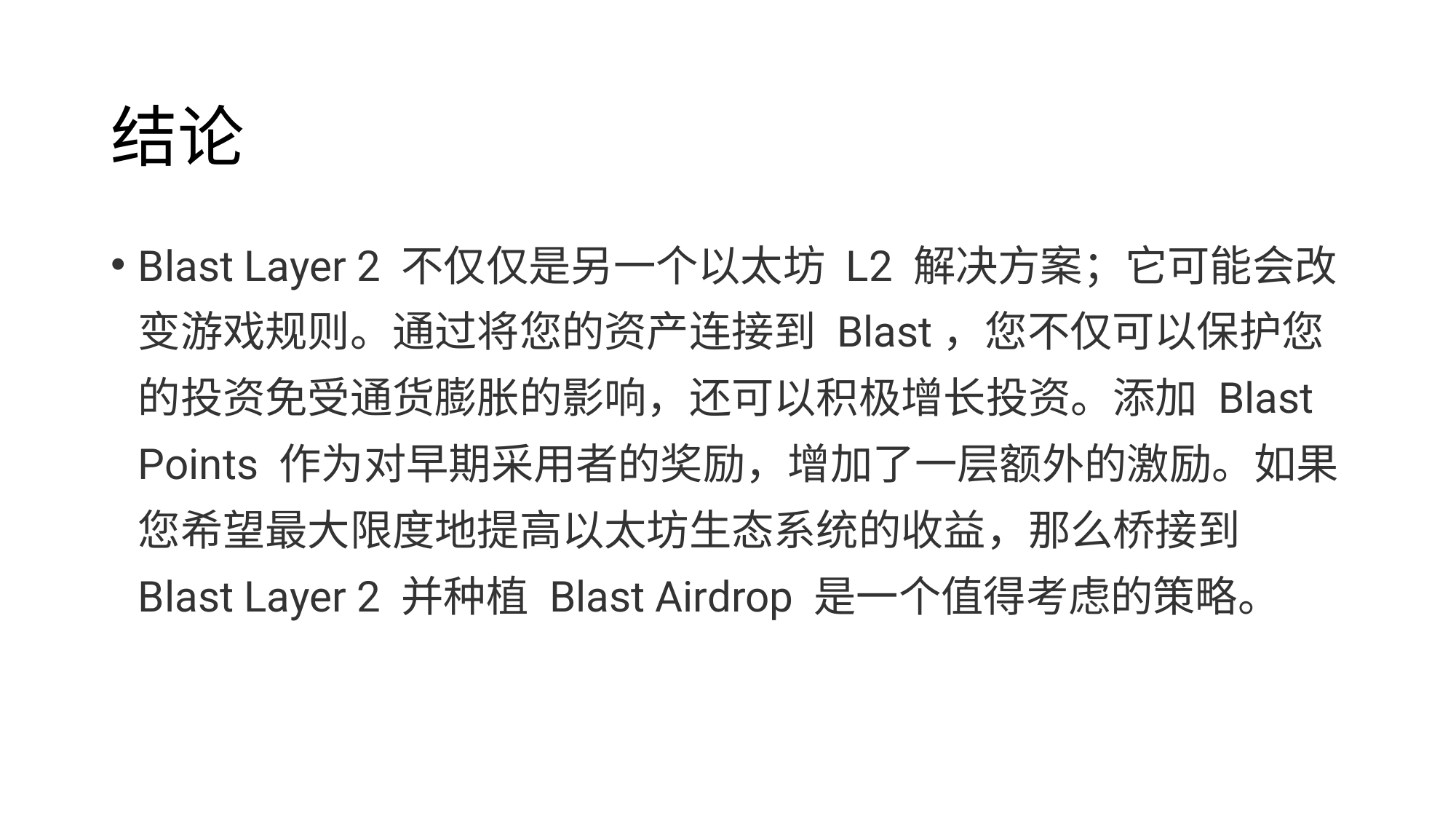

# 结论
Blast Layer 2 不仅仅是另一个以太坊 L2 解决方案；它可能会改变游戏规则。通过将您的资产连接到 Blast，您不仅可以保护您的投资免受通货膨胀的影响，还可以积极增长投资。添加 Blast Points 作为对早期采用者的奖励，增加了一层额外的激励。如果您希望最大限度地提高以太坊生态系统的收益，那么桥接到 Blast Layer 2 并种植 Blast Airdrop 是一个值得考虑的策略。